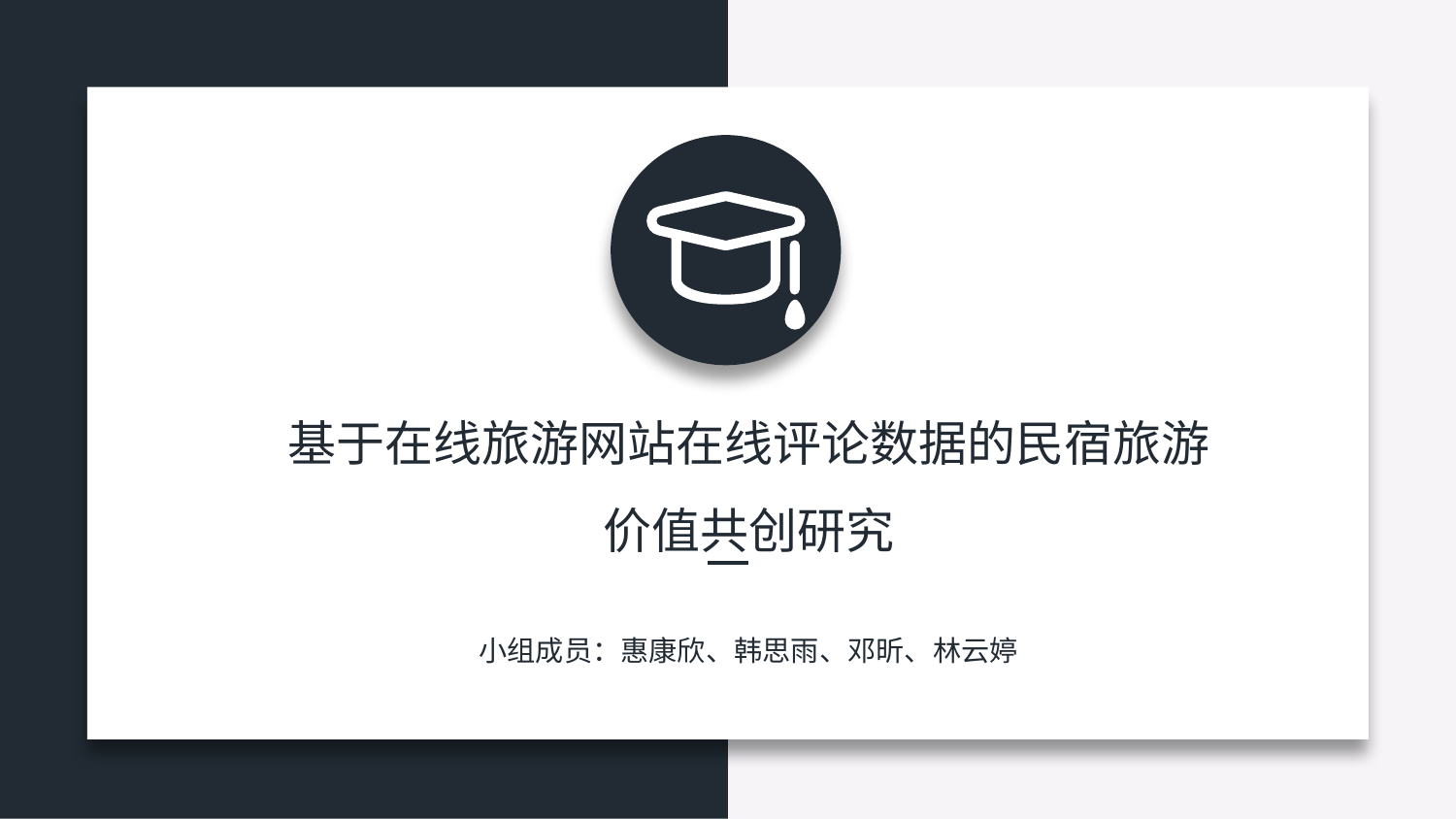

基于在线旅游网站在线评论数据的民宿旅游
价值共创研究
小组成员：惠康欣、韩思雨、邓昕、林云婷